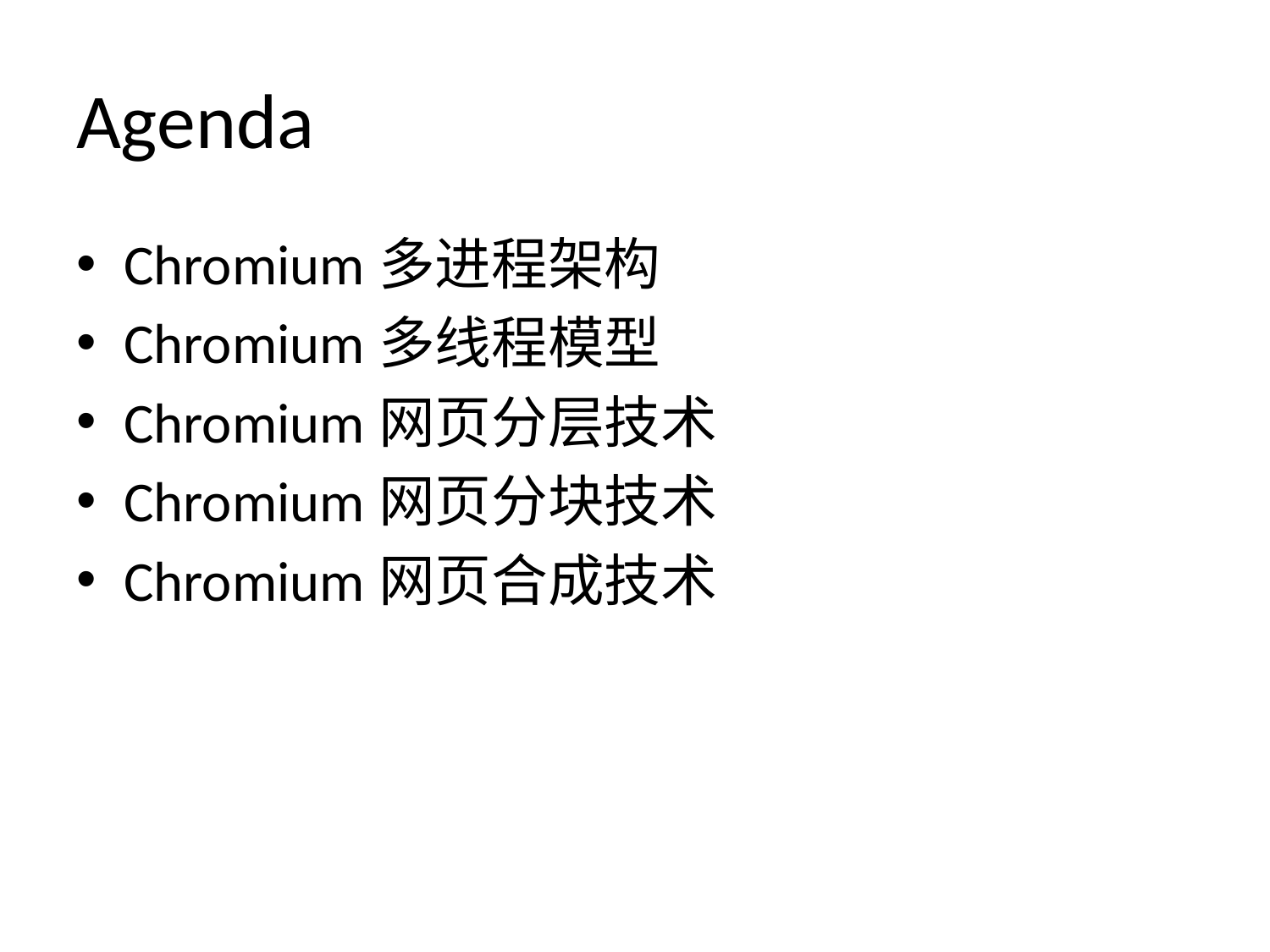

# Agenda
Chromium多进程架构
Chromium多线程模型
Chromium网页分层技术
Chromium网页分块技术
Chromium网页合成技术